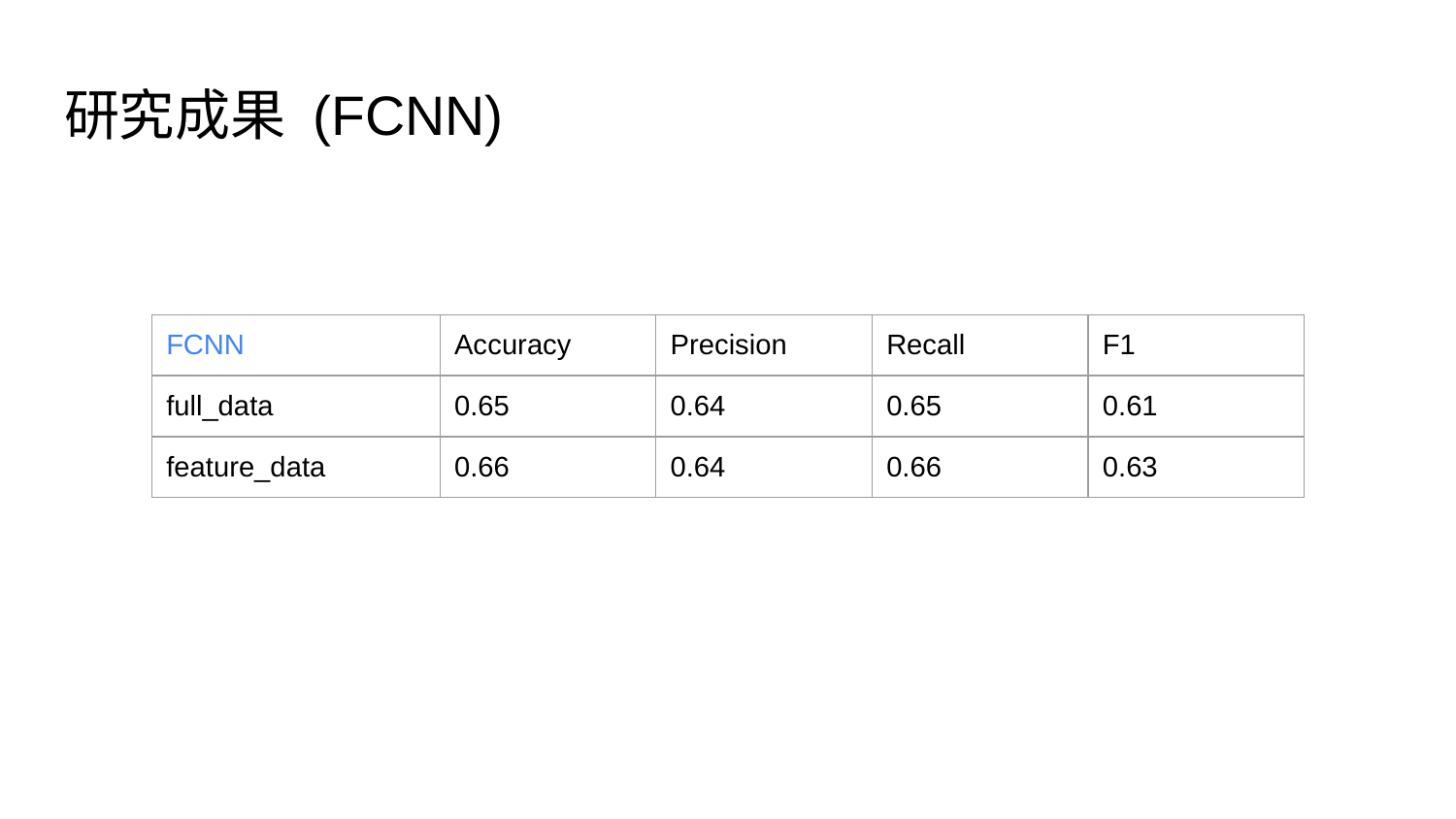

# 研究成果 (FCNN)
| FCNN | Accuracy | Precision | Recall | F1 |
| --- | --- | --- | --- | --- |
| full\_data | 0.65 | 0.64 | 0.65 | 0.61 |
| feature\_data | 0.66 | 0.64 | 0.66 | 0.63 |